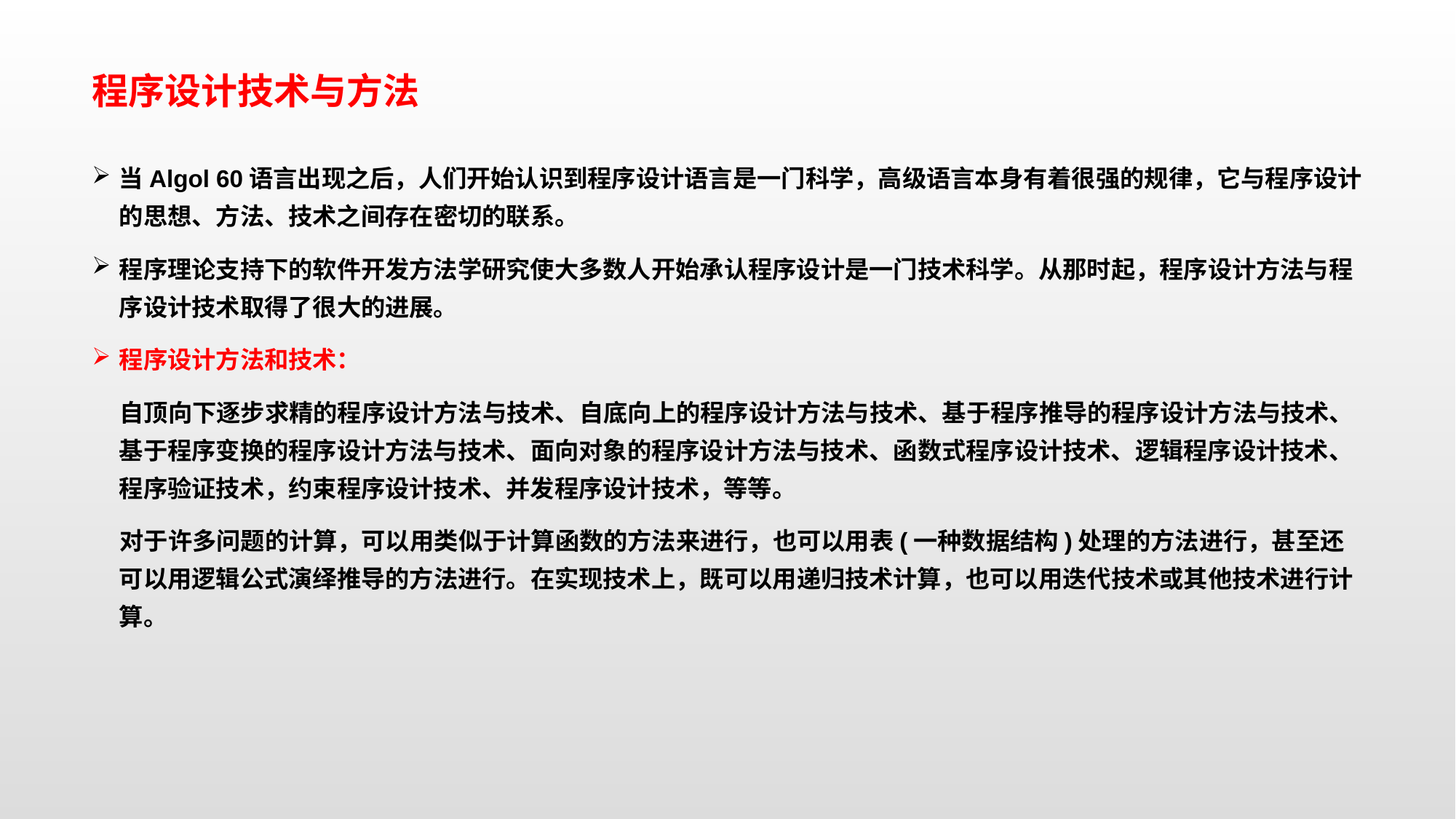

# 程序设计技术与方法
当Algol 60语言出现之后，人们开始认识到程序设计语言是一门科学，高级语言本身有着很强的规律，它与程序设计的思想、方法、技术之间存在密切的联系。
程序理论支持下的软件开发方法学研究使大多数人开始承认程序设计是一门技术科学。从那时起，程序设计方法与程序设计技术取得了很大的进展。
程序设计方法和技术：
    自顶向下逐步求精的程序设计方法与技术、自底向上的程序设计方法与技术、基于程序推导的程序设计方法与技术、基于程序变换的程序设计方法与技术、面向对象的程序设计方法与技术、函数式程序设计技术、逻辑程序设计技术、程序验证技术，约束程序设计技术、并发程序设计技术，等等。
    对于许多问题的计算，可以用类似于计算函数的方法来进行，也可以用表(一种数据结构)处理的方法进行，甚至还可以用逻辑公式演绎推导的方法进行。在实现技术上，既可以用递归技术计算，也可以用迭代技术或其他技术进行计算。

50